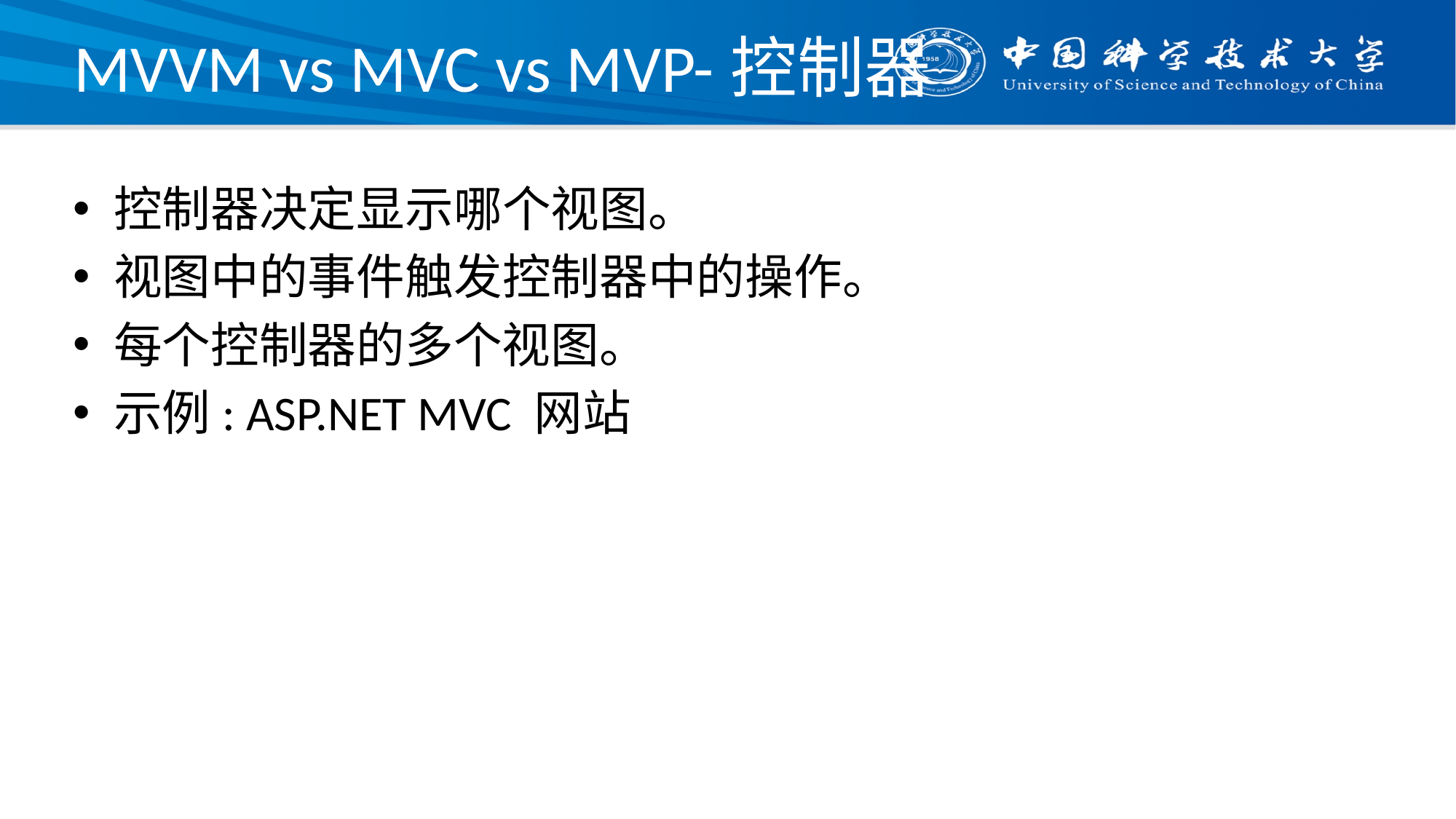

# MVVM vs MVC vs MVP-控制器
控制器决定显示哪个视图。
视图中的事件触发控制器中的操作。
每个控制器的多个视图。
示例: ASP.NET MVC 网站